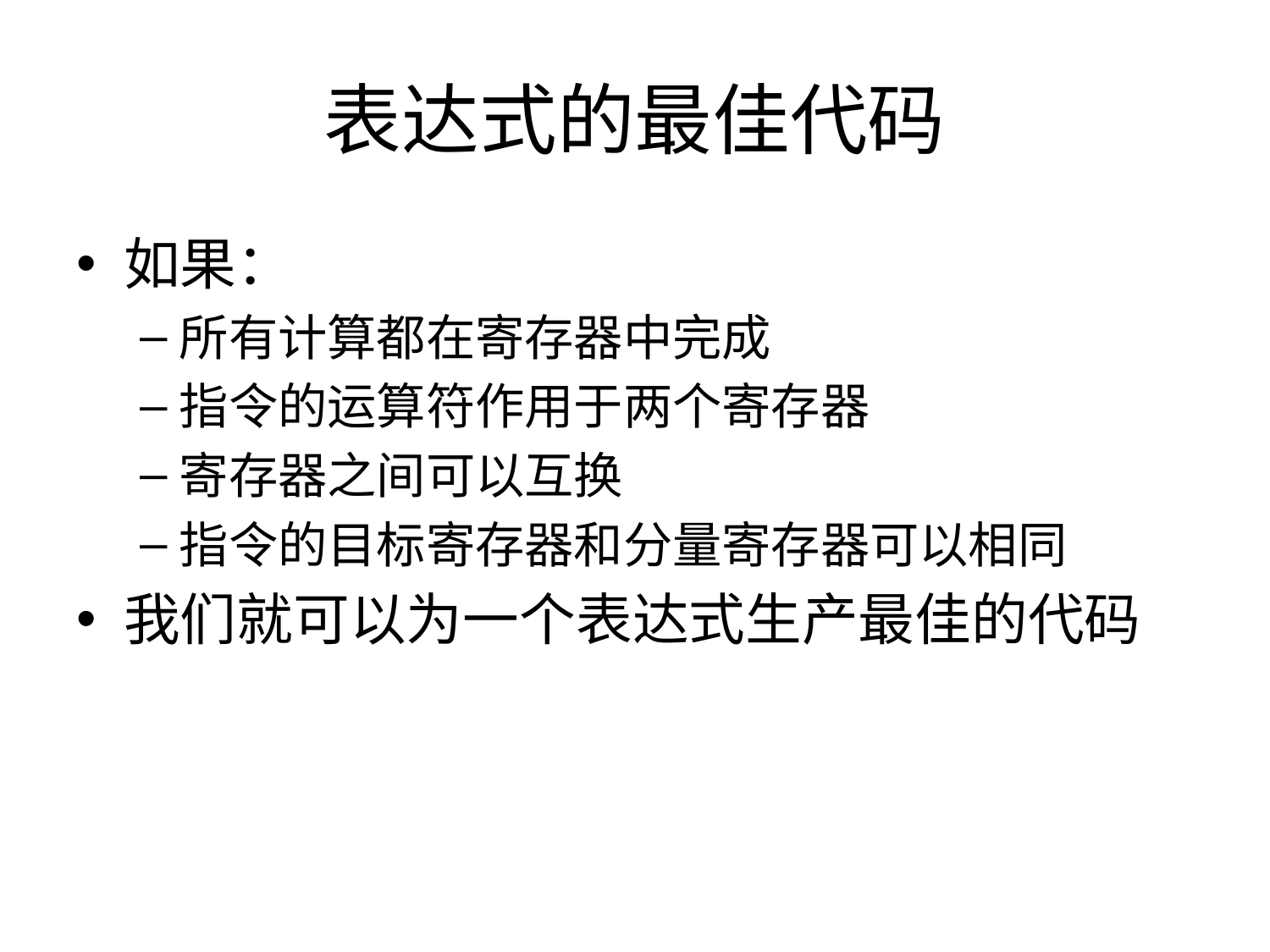

# 表达式的最佳代码
如果：
所有计算都在寄存器中完成
指令的运算符作用于两个寄存器
寄存器之间可以互换
指令的目标寄存器和分量寄存器可以相同
我们就可以为一个表达式生产最佳的代码